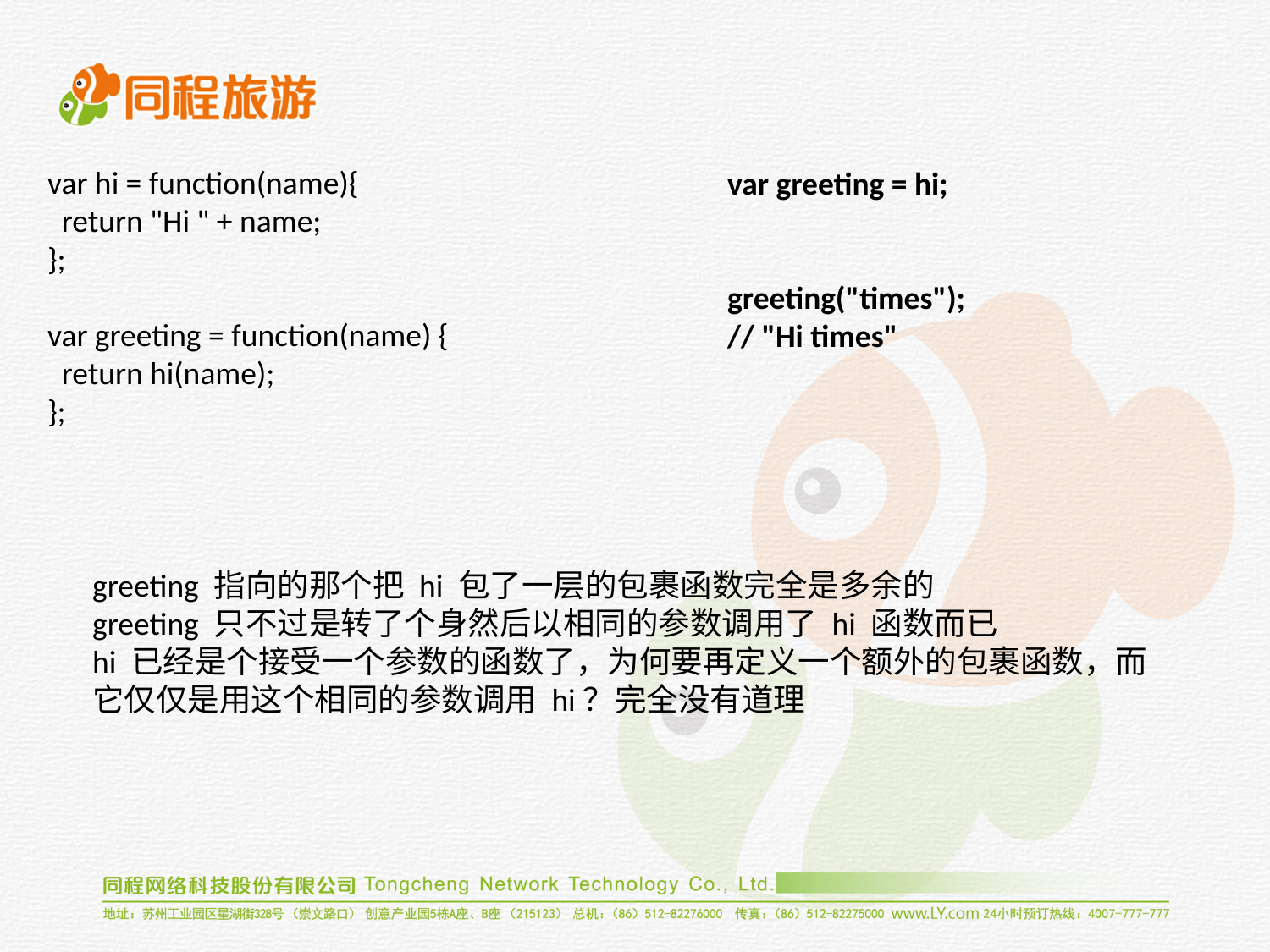

var hi = function(name){
  return "Hi " + name;
};

var greeting = function(name) {
  return hi(name);
};
var greeting = hi;

greeting("times");
// "Hi times"
greeting 指向的那个把 hi 包了一层的包裹函数完全是多余的
greeting 只不过是转了个身然后以相同的参数调用了 hi 函数而已
hi 已经是个接受一个参数的函数了，为何要再定义一个额外的包裹函数，而它仅仅是用这个相同的参数调用 hi？完全没有道理